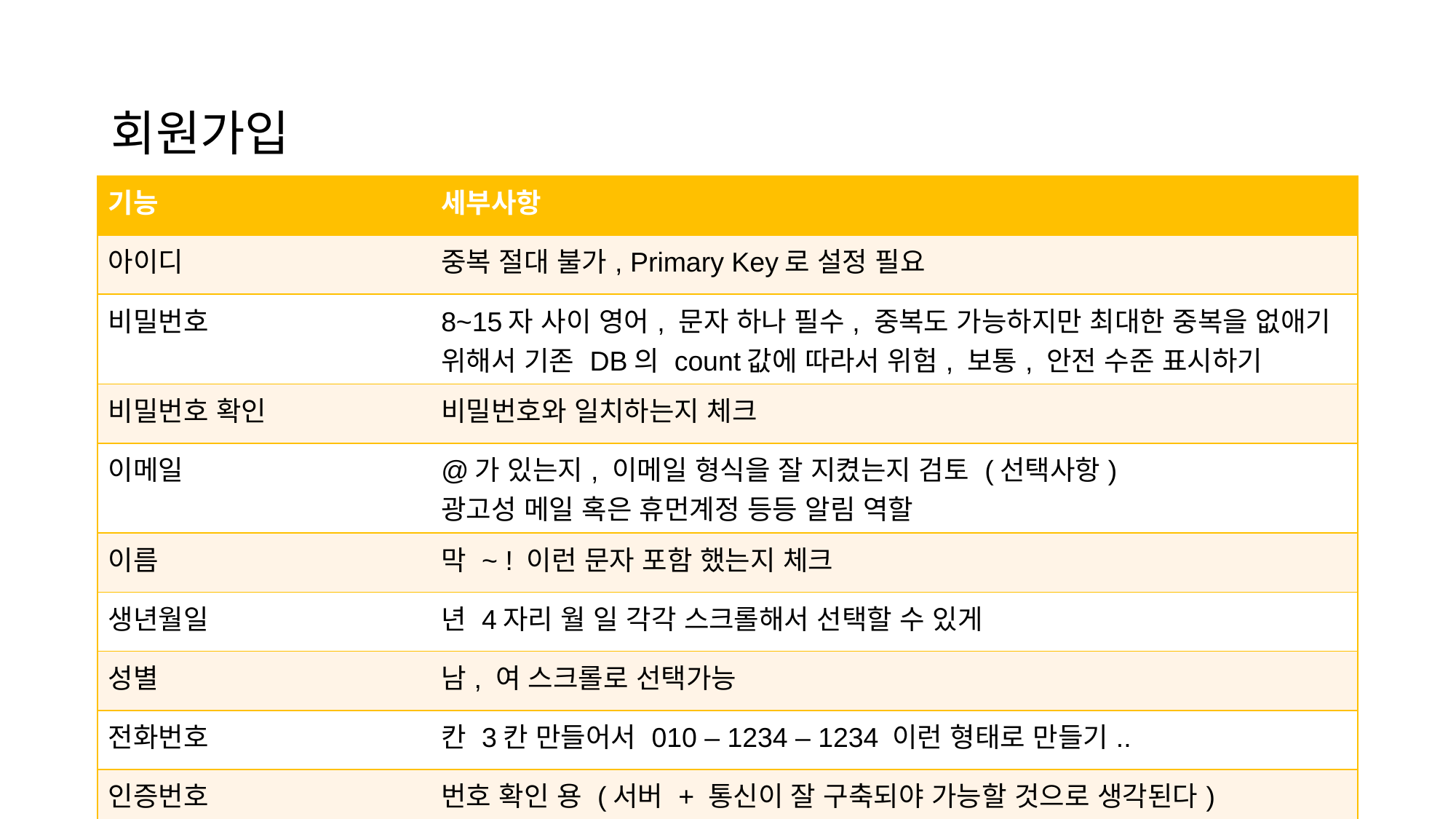

# 회원가입
| 기능 | 세부사항 |
| --- | --- |
| 아이디 | 중복 절대 불가, Primary Key로 설정 필요 |
| 비밀번호 | 8~15자 사이 영어, 문자 하나 필수, 중복도 가능하지만 최대한 중복을 없애기 위해서 기존 DB의 count값에 따라서 위험, 보통, 안전 수준 표시하기 |
| 비밀번호 확인 | 비밀번호와 일치하는지 체크 |
| 이메일 | @가 있는지, 이메일 형식을 잘 지켰는지 검토 (선택사항) 광고성 메일 혹은 휴먼계정 등등 알림 역할 |
| 이름 | 막 ~ ! 이런 문자 포함 했는지 체크 |
| 생년월일 | 년 4자리 월 일 각각 스크롤해서 선택할 수 있게 |
| 성별 | 남, 여 스크롤로 선택가능 |
| 전화번호 | 칸 3칸 만들어서 010 – 1234 – 1234 이런 형태로 만들기.. |
| 인증번호 | 번호 확인 용 (서버 + 통신이 잘 구축되야 가능할 것으로 생각된다) 광고성 문자 혹은 휴먼계정 등등 알림 역할 |